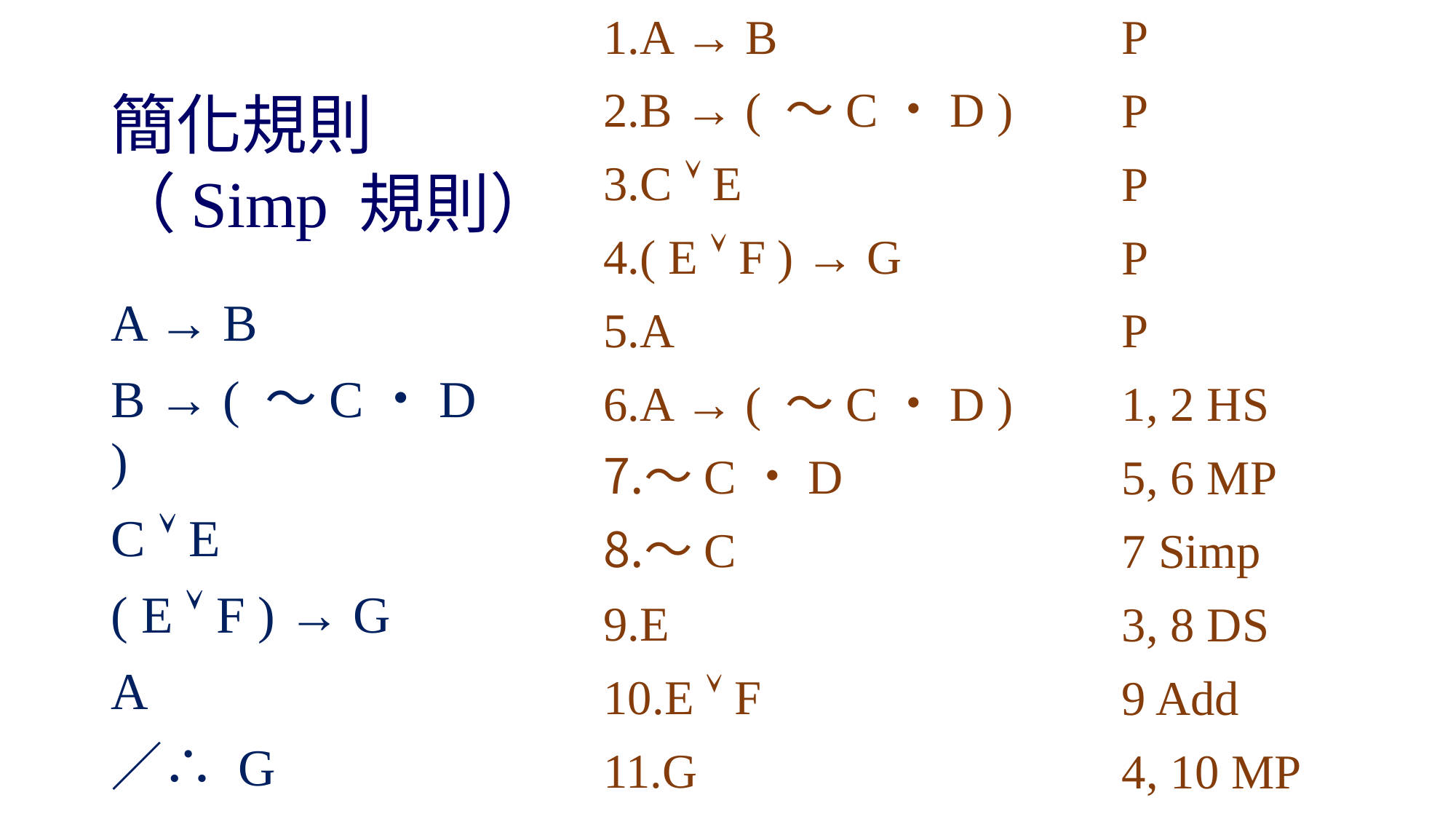

A → B
B → ( ～C・D )
C ∨ E
( E ∨ F ) → G
A
A → ( ～C・D )
～C・D
～C
E
E ∨ F
G
P
P
P
P
P
1, 2 HS
5, 6 MP
7 Simp
3, 8 DS
9 Add
4, 10 MP
# 簡化規則 （Simp 規則）
A → B
B → ( ～C・D )
C ∨ E
( E ∨ F ) → G
A
／∴ G